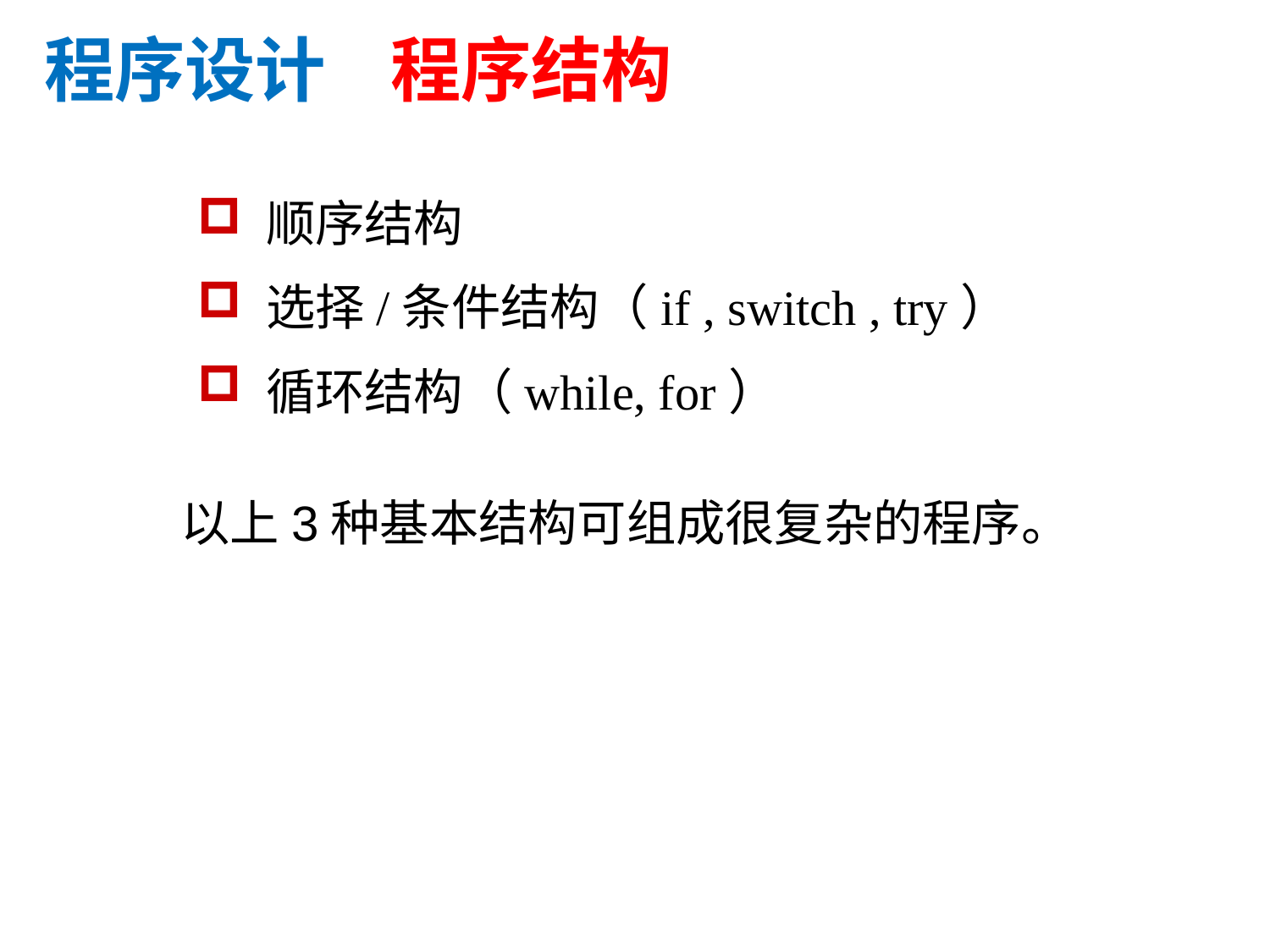

程序设计    程序结构
 顺序结构
 选择/条件结构（if , switch , try）
 循环结构（while, for）
以上3种基本结构可组成很复杂的程序。